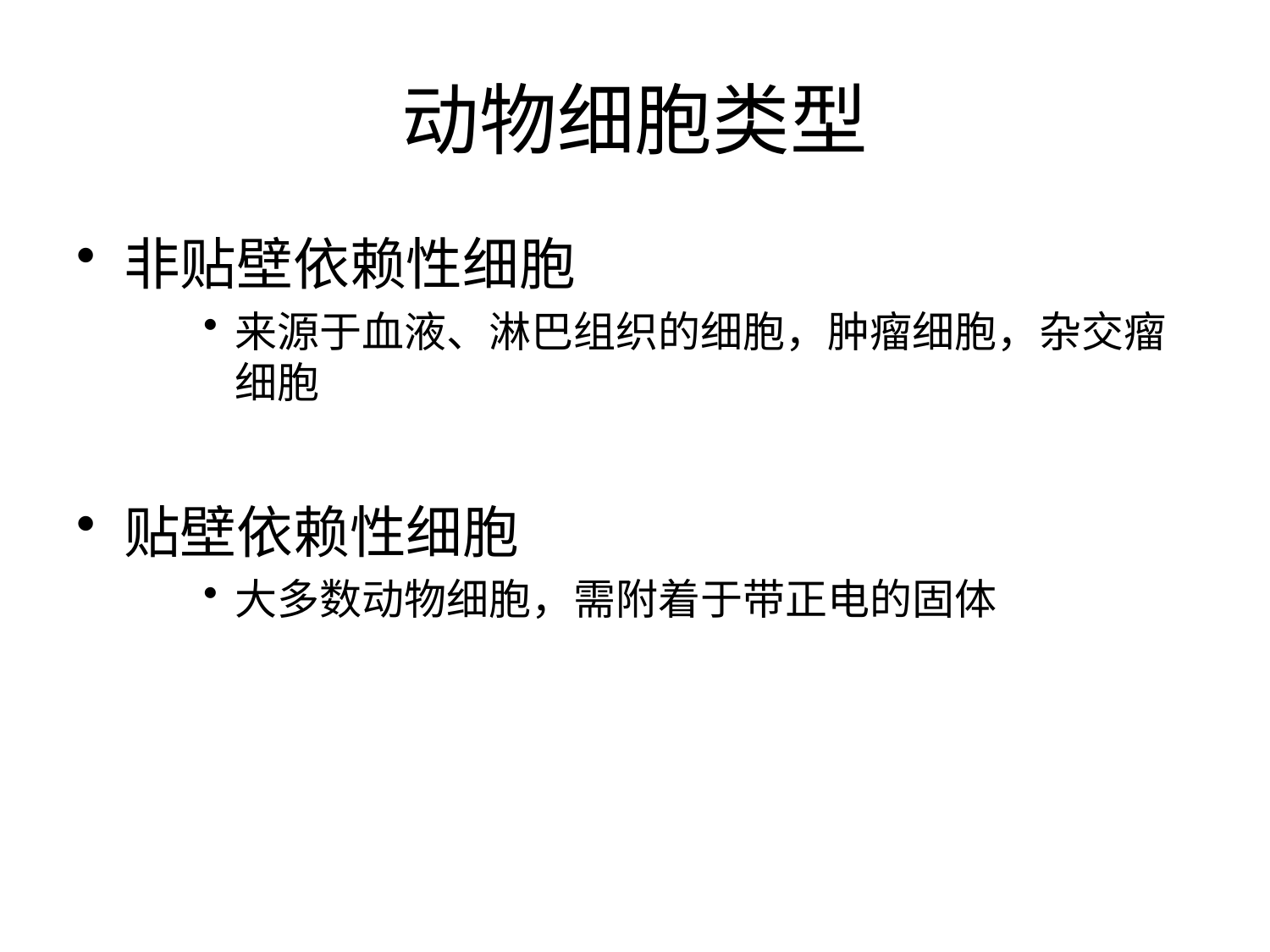

# 动物细胞类型
非贴壁依赖性细胞
来源于血液、淋巴组织的细胞，肿瘤细胞，杂交瘤细胞

贴壁依赖性细胞
大多数动物细胞，需附着于带正电的固体